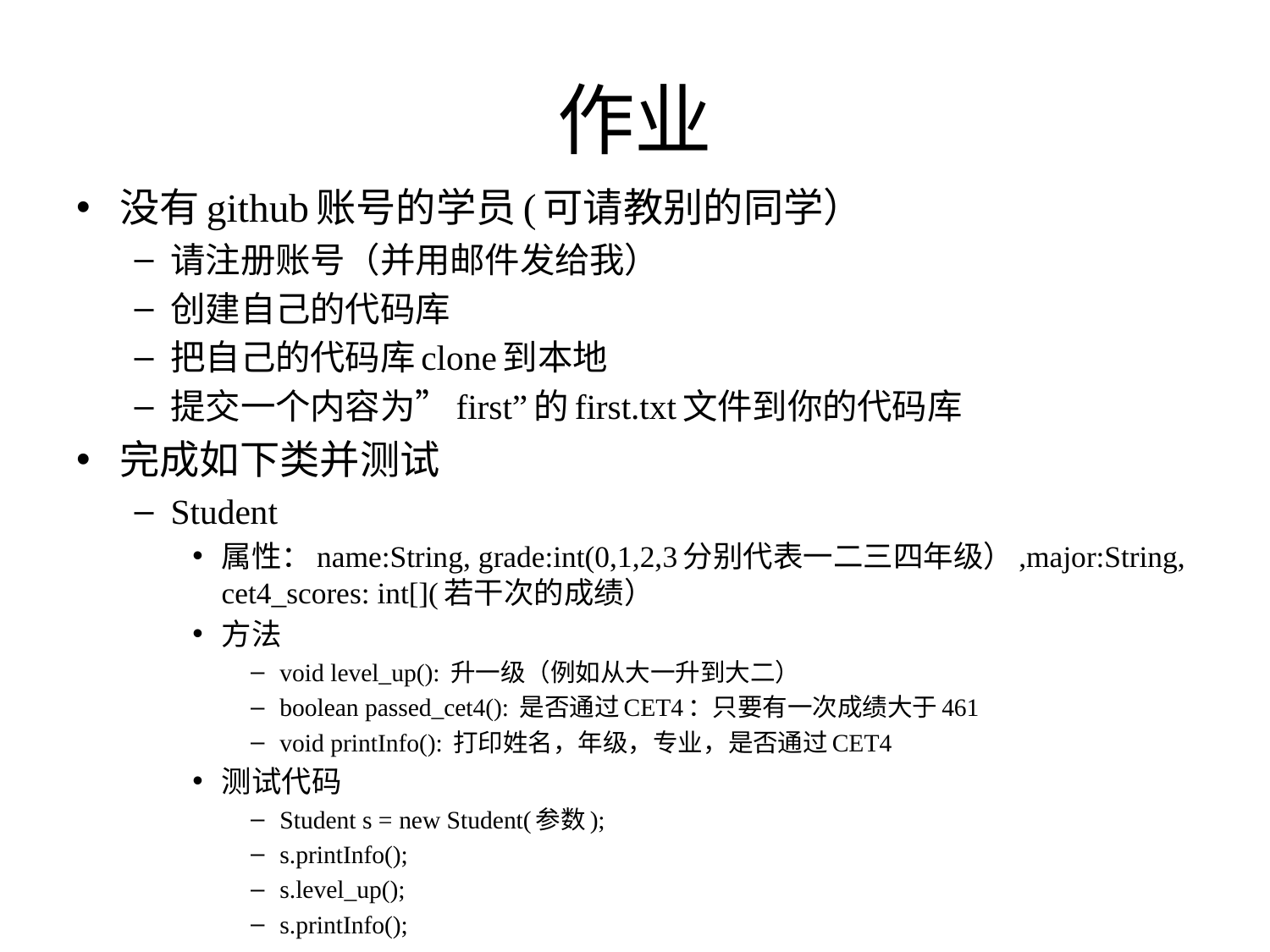

# 作业
没有github账号的学员(可请教别的同学）
请注册账号（并用邮件发给我）
创建自己的代码库
把自己的代码库clone到本地
提交一个内容为”first”的first.txt文件到你的代码库
完成如下类并测试
Student
属性：name:String, grade:int(0,1,2,3分别代表一二三四年级）,major:String, cet4_scores: int[](若干次的成绩）
方法
void level_up(): 升一级（例如从大一升到大二）
boolean passed_cet4(): 是否通过CET4：只要有一次成绩大于461
void printInfo(): 打印姓名，年级，专业，是否通过CET4
测试代码
Student s = new Student(参数);
s.printInfo();
s.level_up();
s.printInfo();